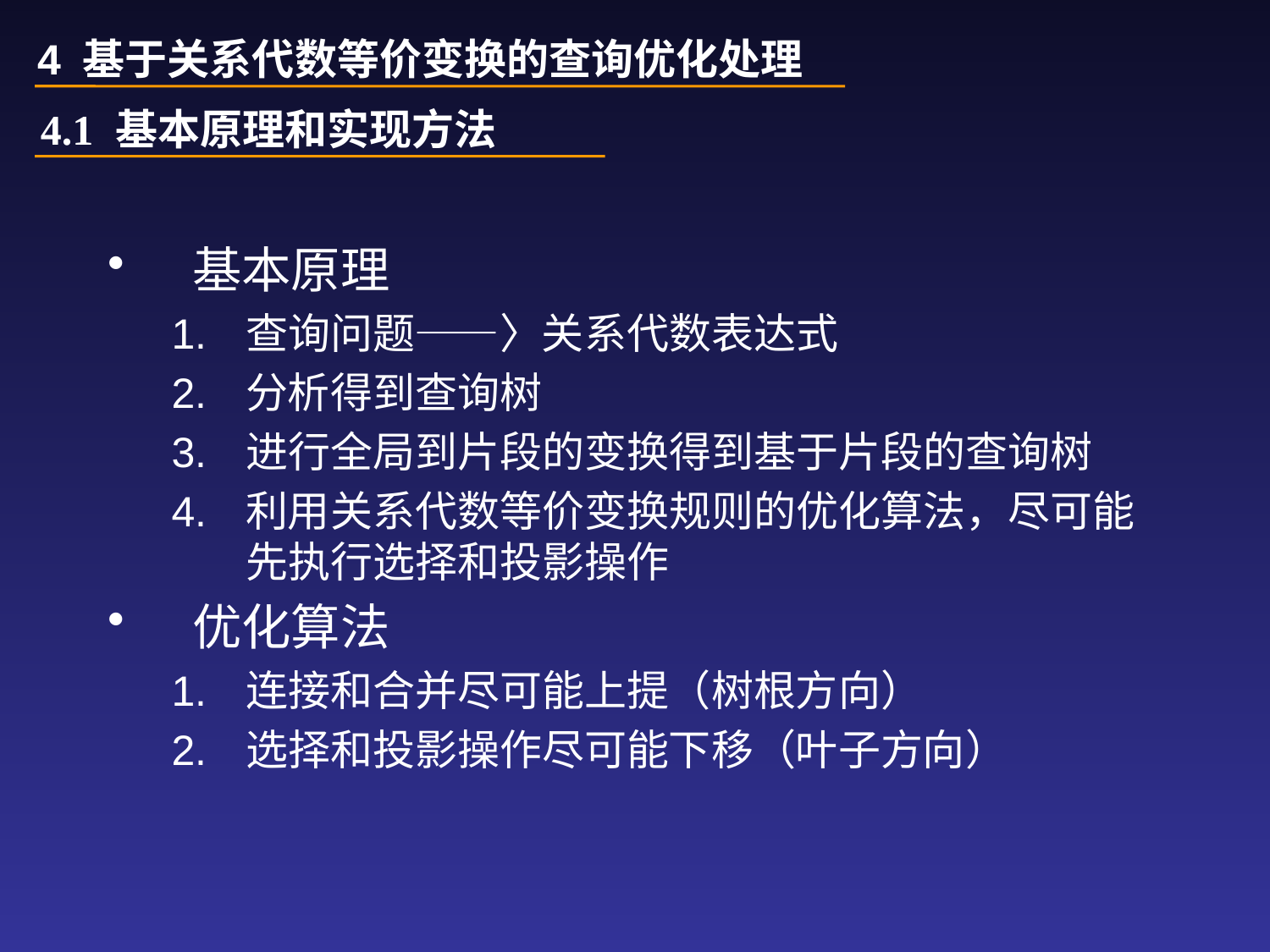

4 基于关系代数等价变换的查询优化处理

4.1 基本原理和实现方法

基本原理
查询问题——〉关系代数表达式
分析得到查询树
进行全局到片段的变换得到基于片段的查询树
利用关系代数等价变换规则的优化算法，尽可能先执行选择和投影操作
优化算法
连接和合并尽可能上提（树根方向）
选择和投影操作尽可能下移（叶子方向）